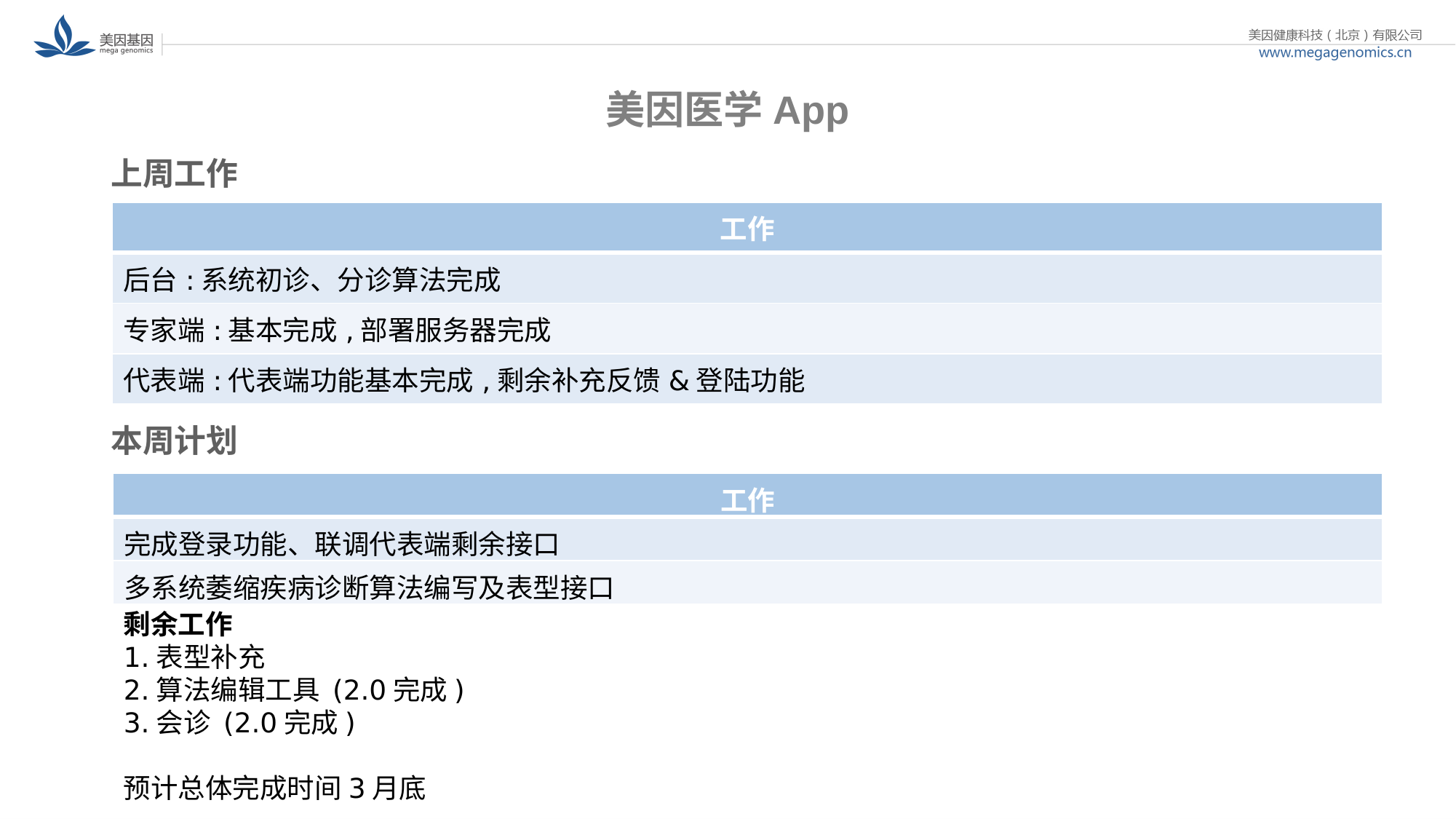

# 美因医学App
上周工作

本周计划

| 工作 |
| --- |
| 后台:系统初诊、分诊算法完成 |
| 专家端:基本完成,部署服务器完成 |
| 代表端:代表端功能基本完成,剩余补充反馈&登陆功能 |
| 工作 |
| --- |
| 完成登录功能、联调代表端剩余接口 |
| 多系统萎缩疾病诊断算法编写及表型接口 |
剩余工作
1.表型补充
2.算法编辑工具 (2.0完成)
3.会诊 (2.0完成)

预计总体完成时间3月底